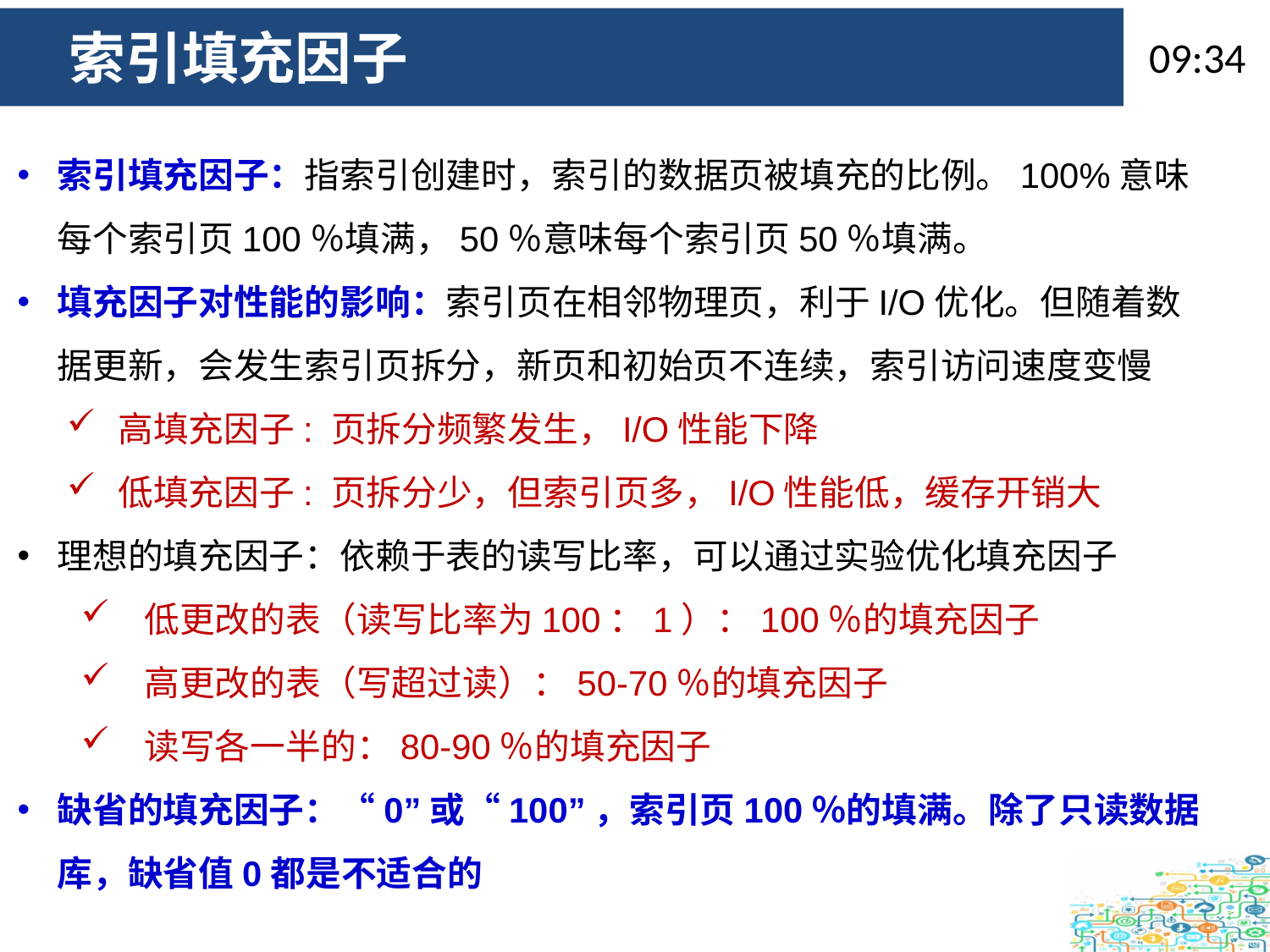

# 索引填充因子
09:34
索引填充因子：指索引创建时，索引的数据页被填充的比例。100%意味每个索引页100％填满，50％意味每个索引页50％填满。
填充因子对性能的影响：索引页在相邻物理页，利于I/O优化。但随着数据更新，会发生索引页拆分，新页和初始页不连续，索引访问速度变慢
高填充因子: 页拆分频繁发生，I/O性能下降
低填充因子: 页拆分少，但索引页多，I/O性能低，缓存开销大
理想的填充因子：依赖于表的读写比率，可以通过实验优化填充因子
低更改的表（读写比率为100：1）：100％的填充因子
高更改的表（写超过读）：50-70％的填充因子
读写各一半的：80-90％的填充因子
缺省的填充因子：“0”或“100”，索引页100％的填满。除了只读数据库，缺省值0都是不适合的